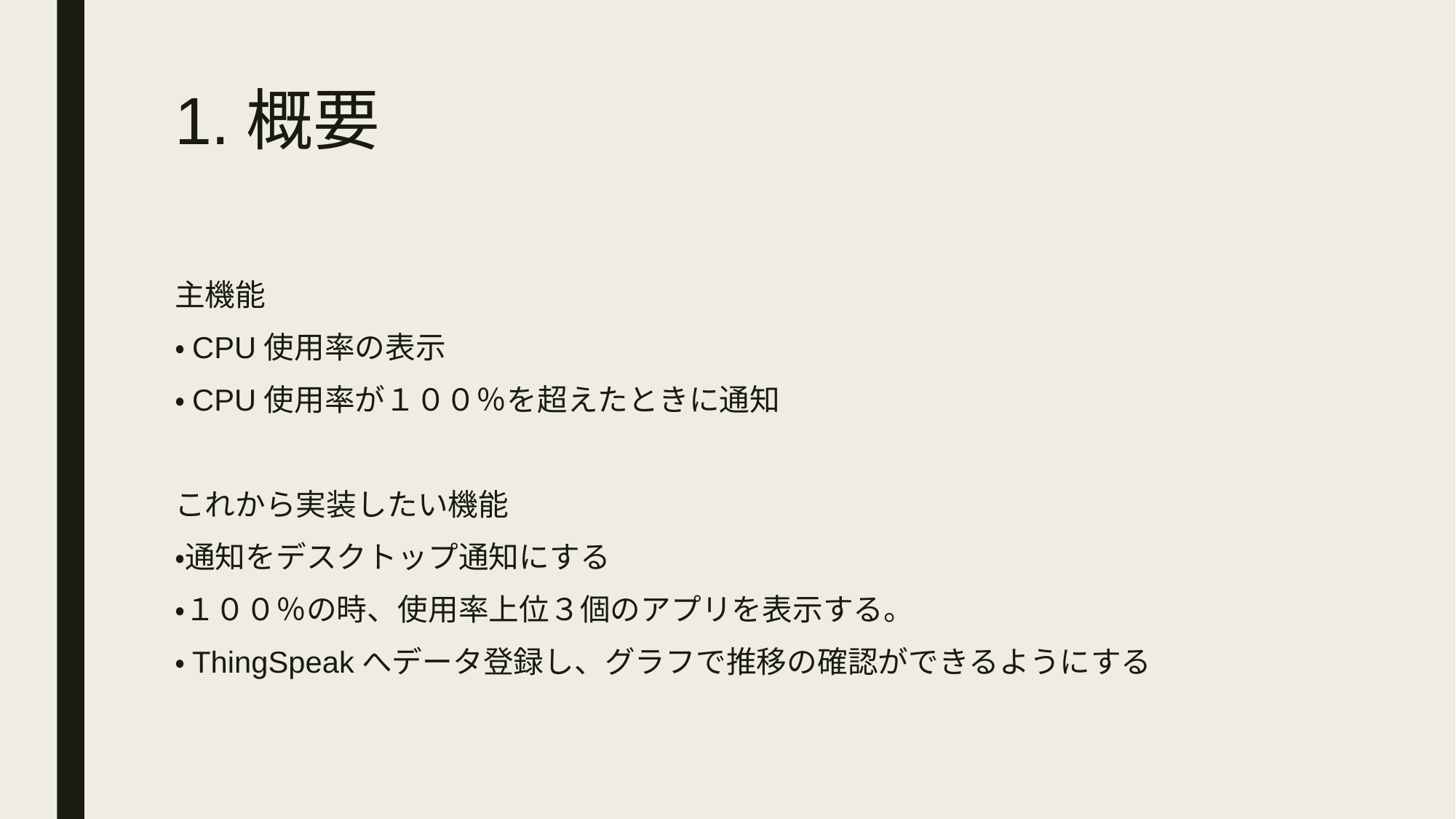

# 1.概要
主機能
・CPU使用率の表示
・CPU使用率が１００％を超えたときに通知

これから実装したい機能
・通知をデスクトップ通知にする
・１００％の時、使用率上位３個のアプリを表示する。
・ThingSpeakへデータ登録し、グラフで推移の確認ができるようにする